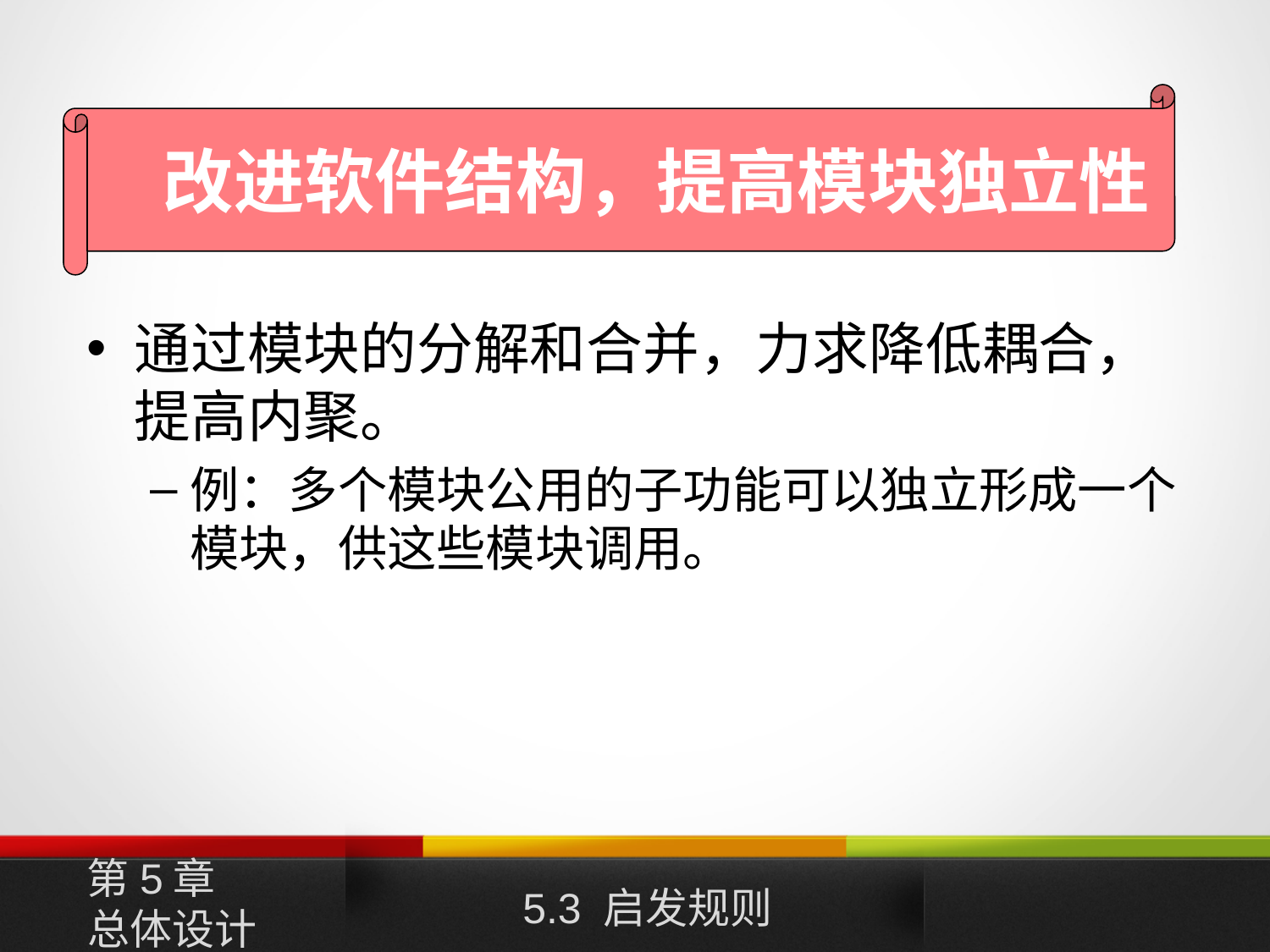

改进软件结构，提高模块独立性
通过模块的分解和合并，力求降低耦合，提高内聚。
例：多个模块公用的子功能可以独立形成一个模块，供这些模块调用。
第5章
总体设计
5.3 启发规则